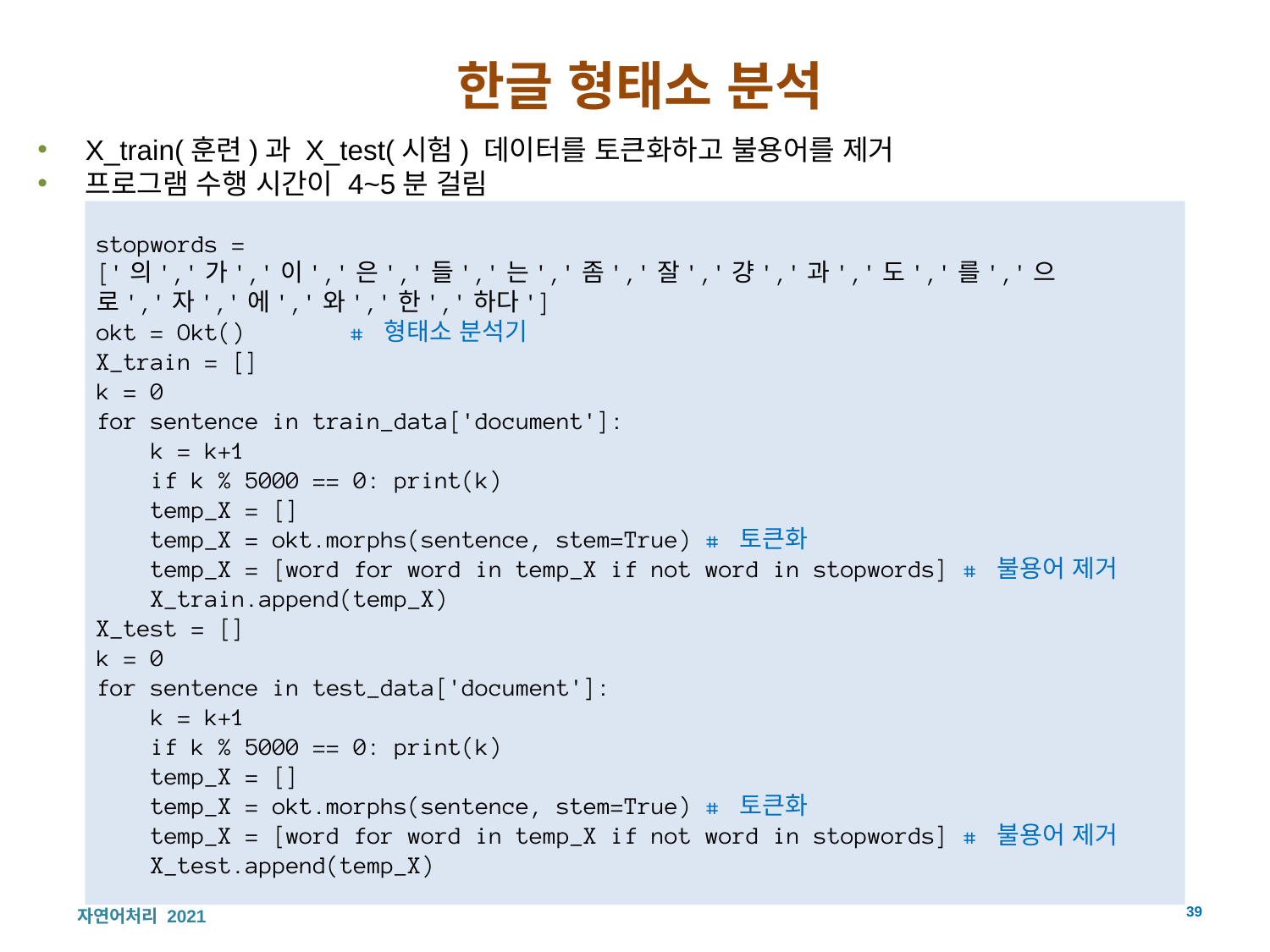

# 한글 형태소 분석
X_train(훈련)과 X_test(시험) 데이터를 토큰화하고 불용어를 제거
프로그램 수행 시간이 4~5분 걸림
stopwords = ['의','가','이','은','들','는','좀','잘','걍','과','도','를','으로','자','에','와','한','하다']
okt = Okt()	# 형태소 분석기
X_train = []
k = 0
for sentence in train_data['document']:
    k = k+1
    if k % 5000 == 0: print(k)
    temp_X = []
    temp_X = okt.morphs(sentence, stem=True) # 토큰화
    temp_X = [word for word in temp_X if not word in stopwords] # 불용어 제거
    X_train.append(temp_X)
X_test = []
k = 0
for sentence in test_data['document']:
    k = k+1
    if k % 5000 == 0: print(k)
    temp_X = []
    temp_X = okt.morphs(sentence, stem=True) # 토큰화
    temp_X = [word for word in temp_X if not word in stopwords] # 불용어 제거
    X_test.append(temp_X)